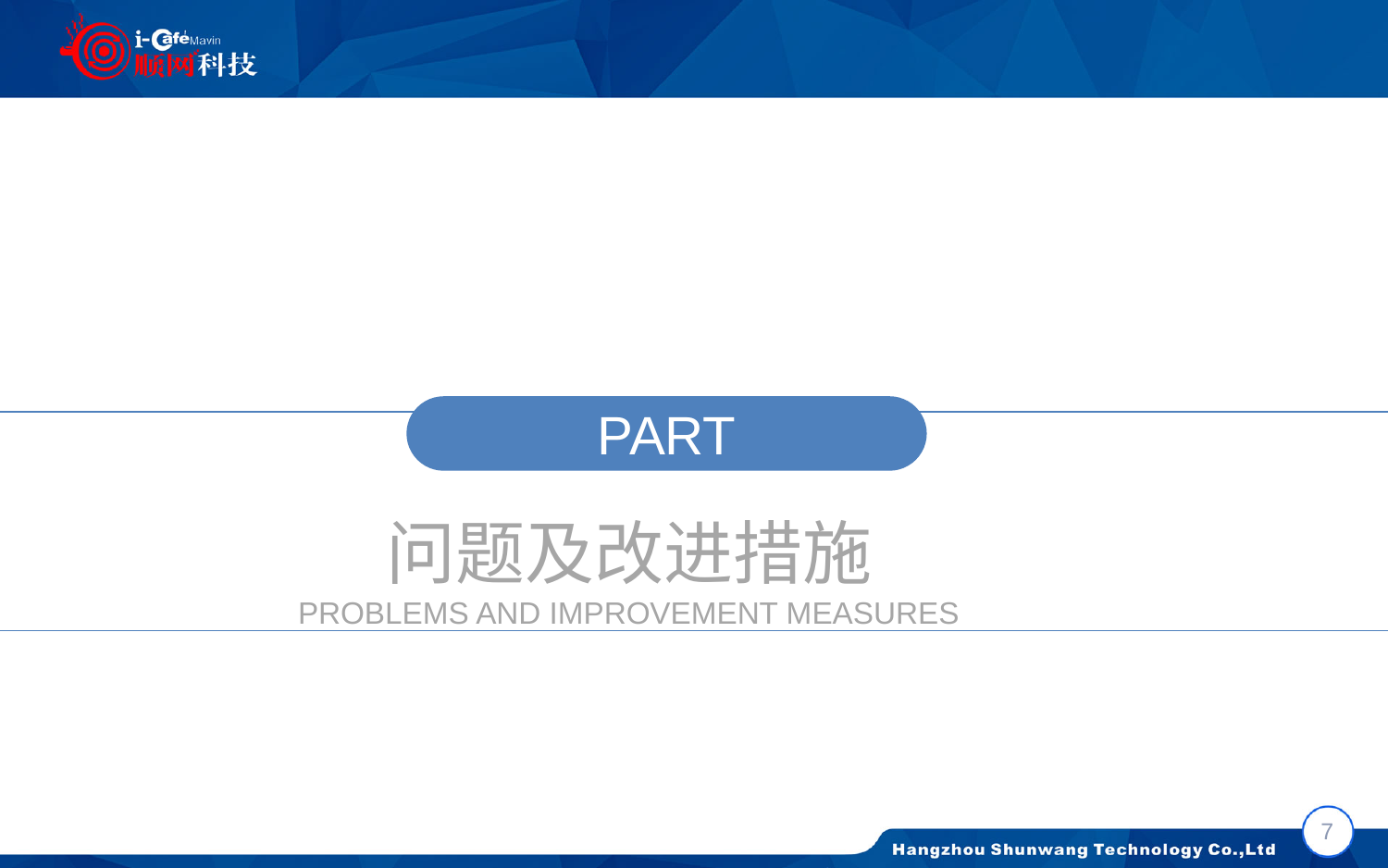

PART
问题及改进措施
PROBLEMS AND IMPROVEMENT MEASURES
7